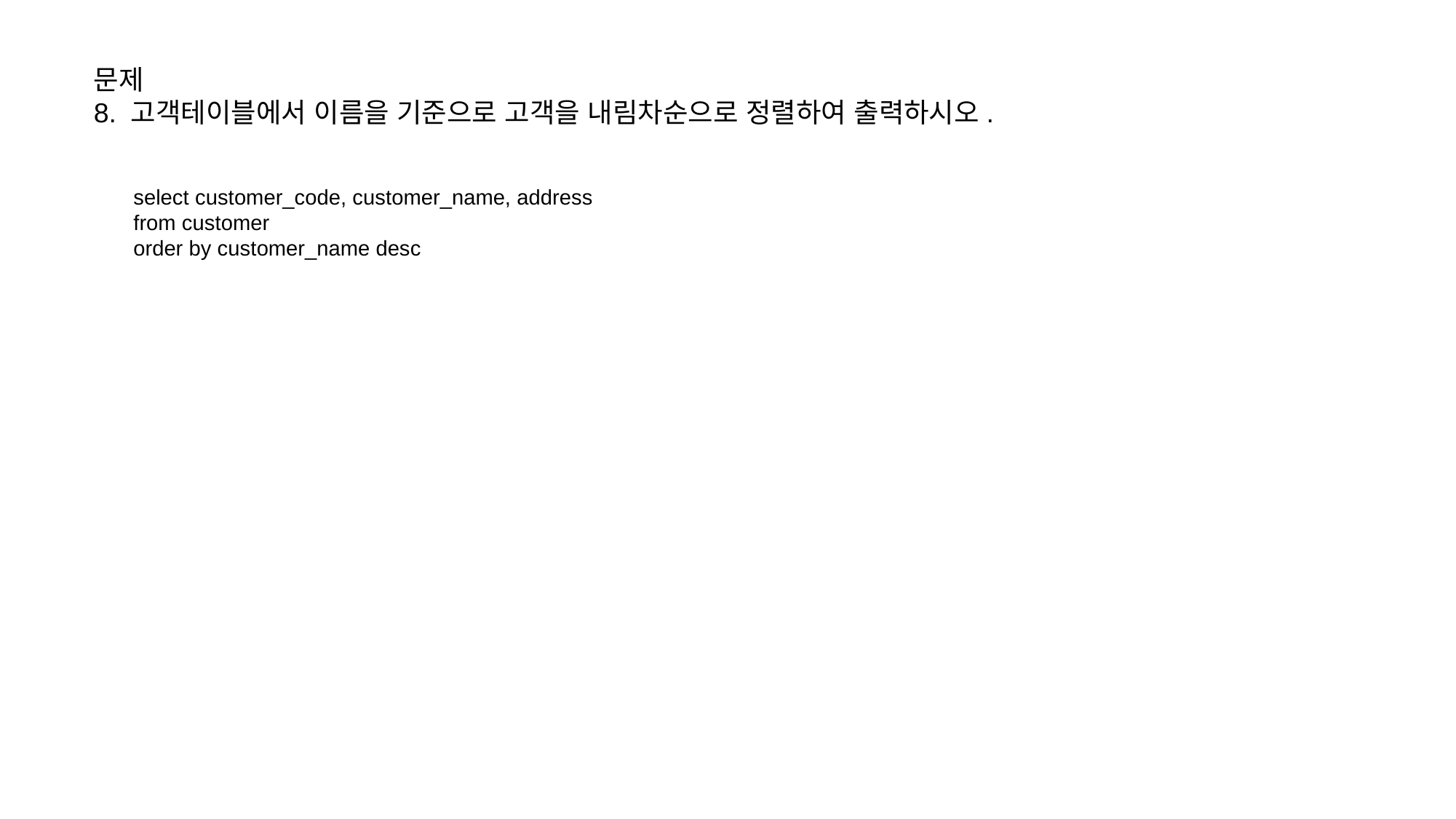

문제
8. 고객테이블에서 이름을 기준으로 고객을 내림차순으로 정렬하여 출력하시오.
select customer_code, customer_name, address
from customer
order by customer_name desc